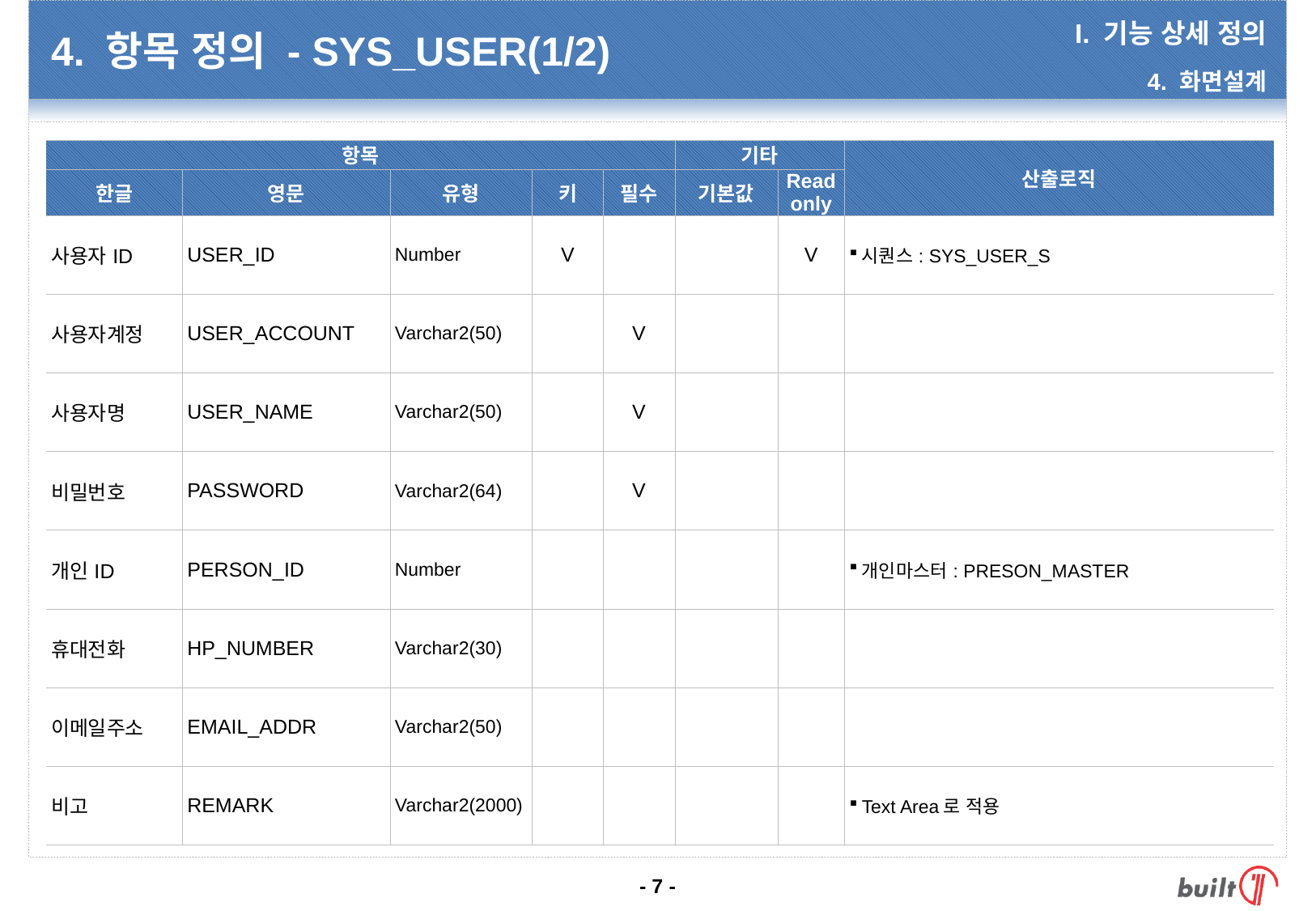

# 4. 항목 정의 - SYS_USER(1/2)
I. 기능 상세 정의
4. 화면설계
| 항목 |  |  |  |  | 기타 |  | 산출로직 |
| --- | --- | --- | --- | --- | --- | --- | --- |
| 한글 | 영문 | 유형 | 키 | 필수 | 기본값 | Read only |  |
| 사용자ID | USER\_ID | Number | V |  |  | V | 시퀀스: SYS\_USER\_S |
| 사용자계정 | USER\_ACCOUNT | Varchar2(50) |  | V |  |  |  |
| 사용자명 | USER\_NAME | Varchar2(50) |  | V |  |  |  |
| 비밀번호 | PASSWORD | Varchar2(64) |  | V |  |  |  |
| 개인ID | PERSON\_ID | Number |  |  |  |  | 개인마스터: PRESON\_MASTER |
| 휴대전화 | HP\_NUMBER | Varchar2(30) |  |  |  |  |  |
| 이메일주소 | EMAIL\_ADDR | Varchar2(50) |  |  |  |  |  |
| 비고 | REMARK | Varchar2(2000) |  |  |  |  | Text Area로 적용 |